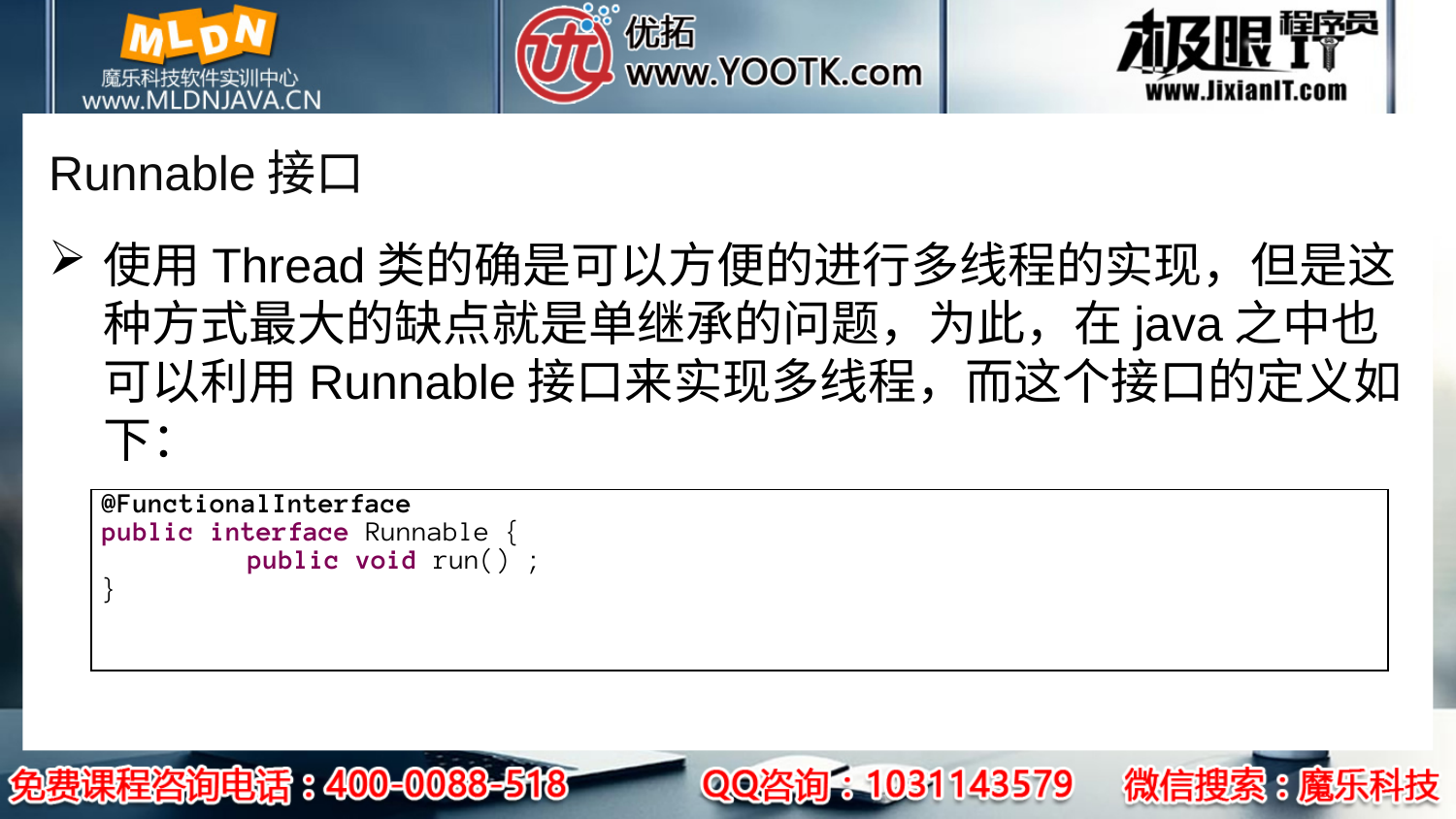

# Runnable接口
使用Thread类的确是可以方便的进行多线程的实现，但是这种方式最大的缺点就是单继承的问题，为此，在java之中也可以利用Runnable接口来实现多线程，而这个接口的定义如下：
| @FunctionalInterface public interface Runnable { public void run() ; } |
| --- |